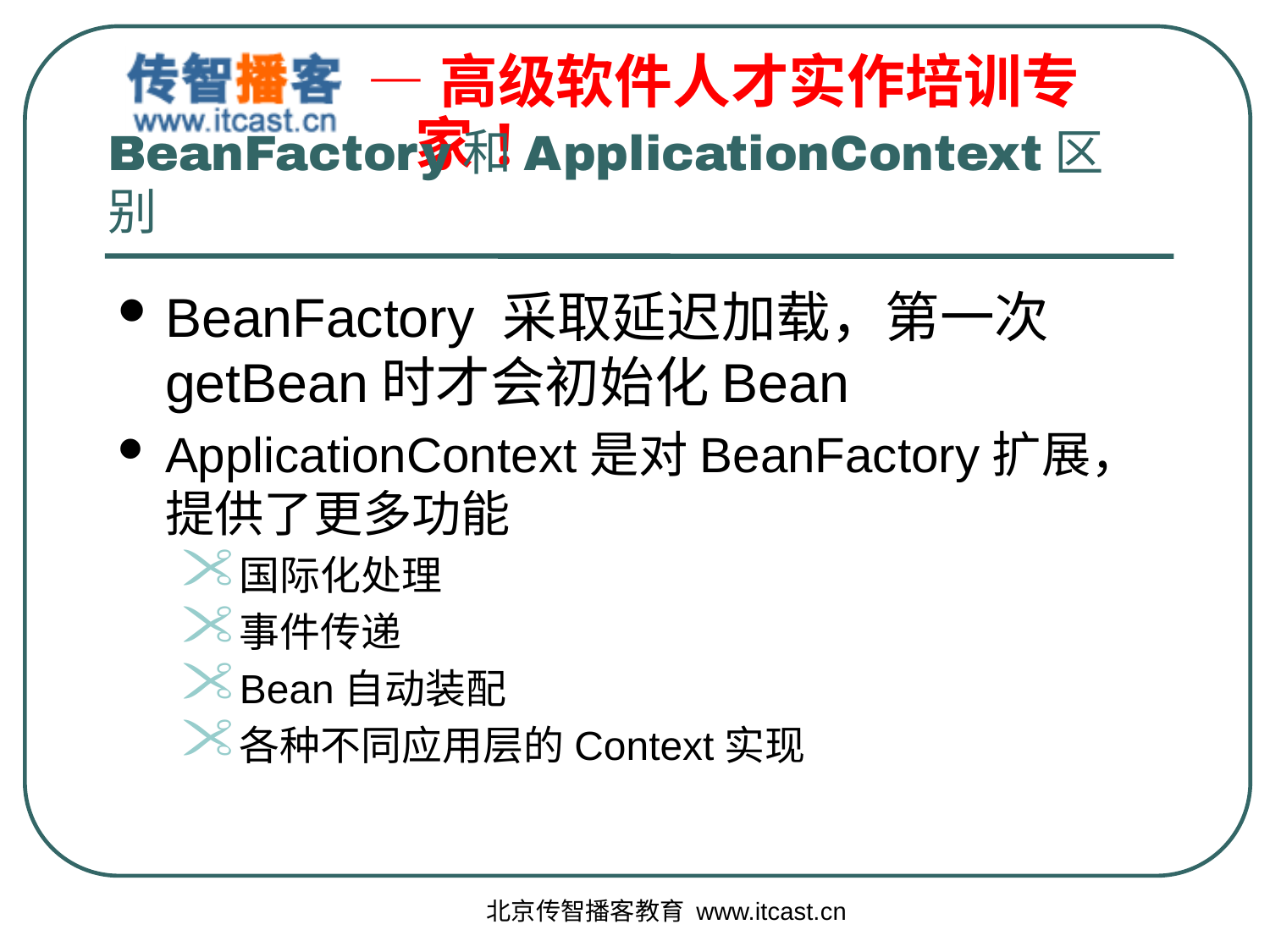

# BeanFactory和ApplicationContext区别
BeanFactory 采取延迟加载，第一次getBean时才会初始化Bean
ApplicationContext是对BeanFactory扩展，提供了更多功能
国际化处理
事件传递
Bean自动装配
各种不同应用层的Context实现
北京传智播客教育 www.itcast.cn